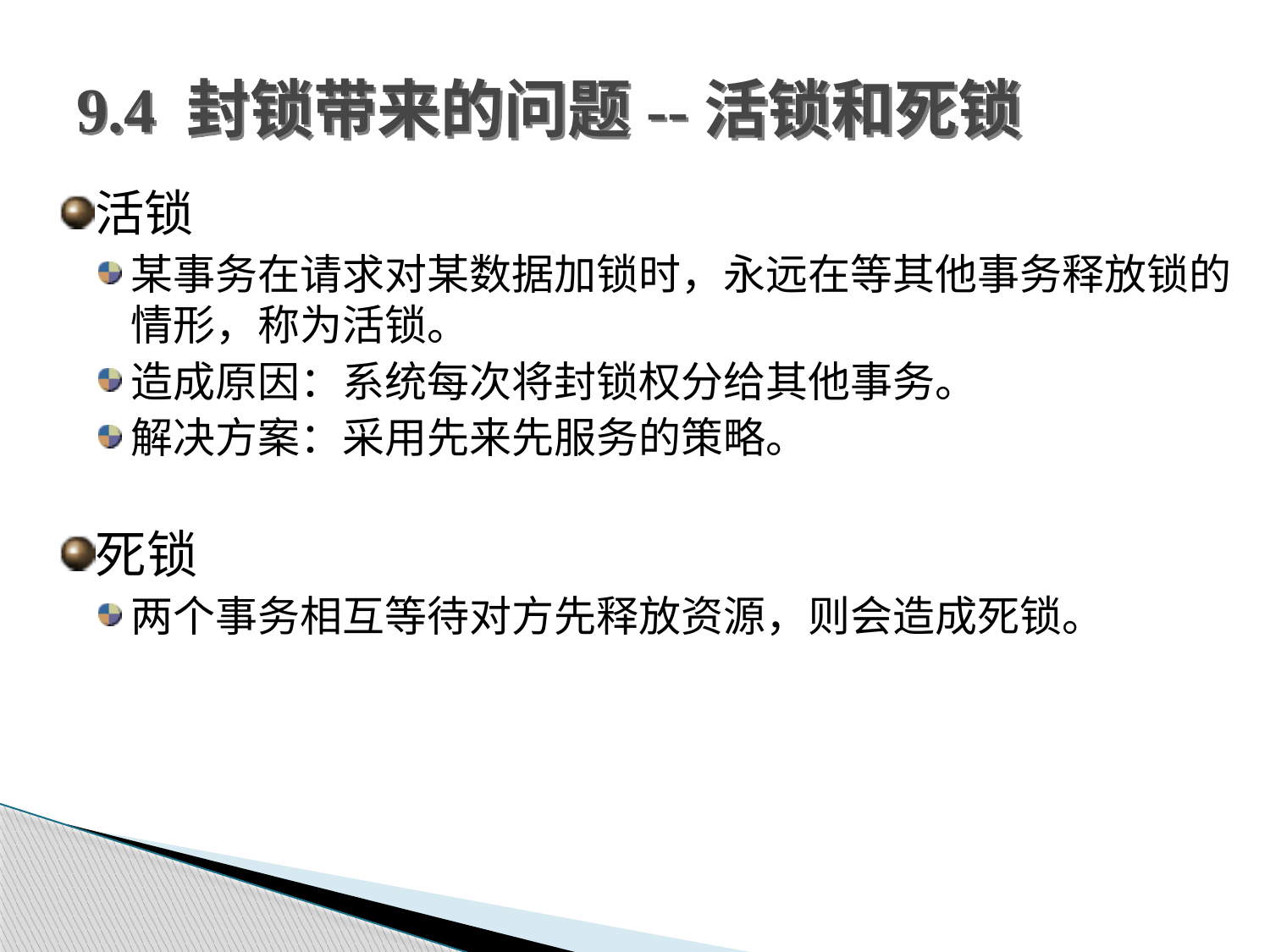

# 9.4 封锁带来的问题--活锁和死锁
活锁
某事务在请求对某数据加锁时，永远在等其他事务释放锁的情形，称为活锁。
造成原因：系统每次将封锁权分给其他事务。
解决方案：采用先来先服务的策略。

死锁
两个事务相互等待对方先释放资源，则会造成死锁。